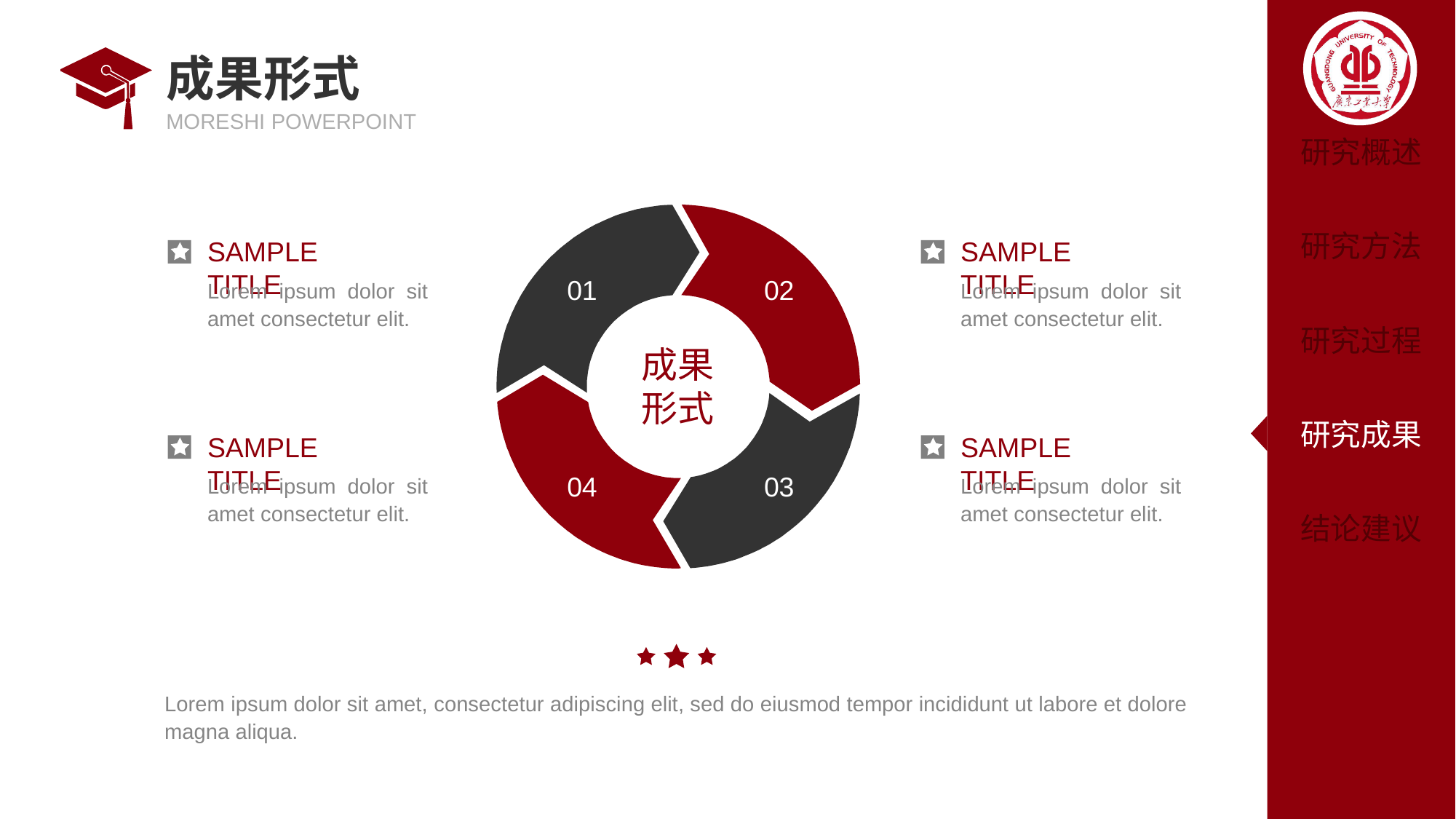

# 成果形式

02

01
SAMPLE TITLE

Lorem ipsum dolor sit amet consectetur elit.
SAMPLE TITLE

Lorem ipsum dolor sit amet consectetur elit.
成果
形式

04

03
SAMPLE TITLE

Lorem ipsum dolor sit amet consectetur elit.
SAMPLE TITLE

Lorem ipsum dolor sit amet consectetur elit.

Lorem ipsum dolor sit amet, consectetur adipiscing elit, sed do eiusmod tempor incididunt ut labore et dolore magna aliqua.